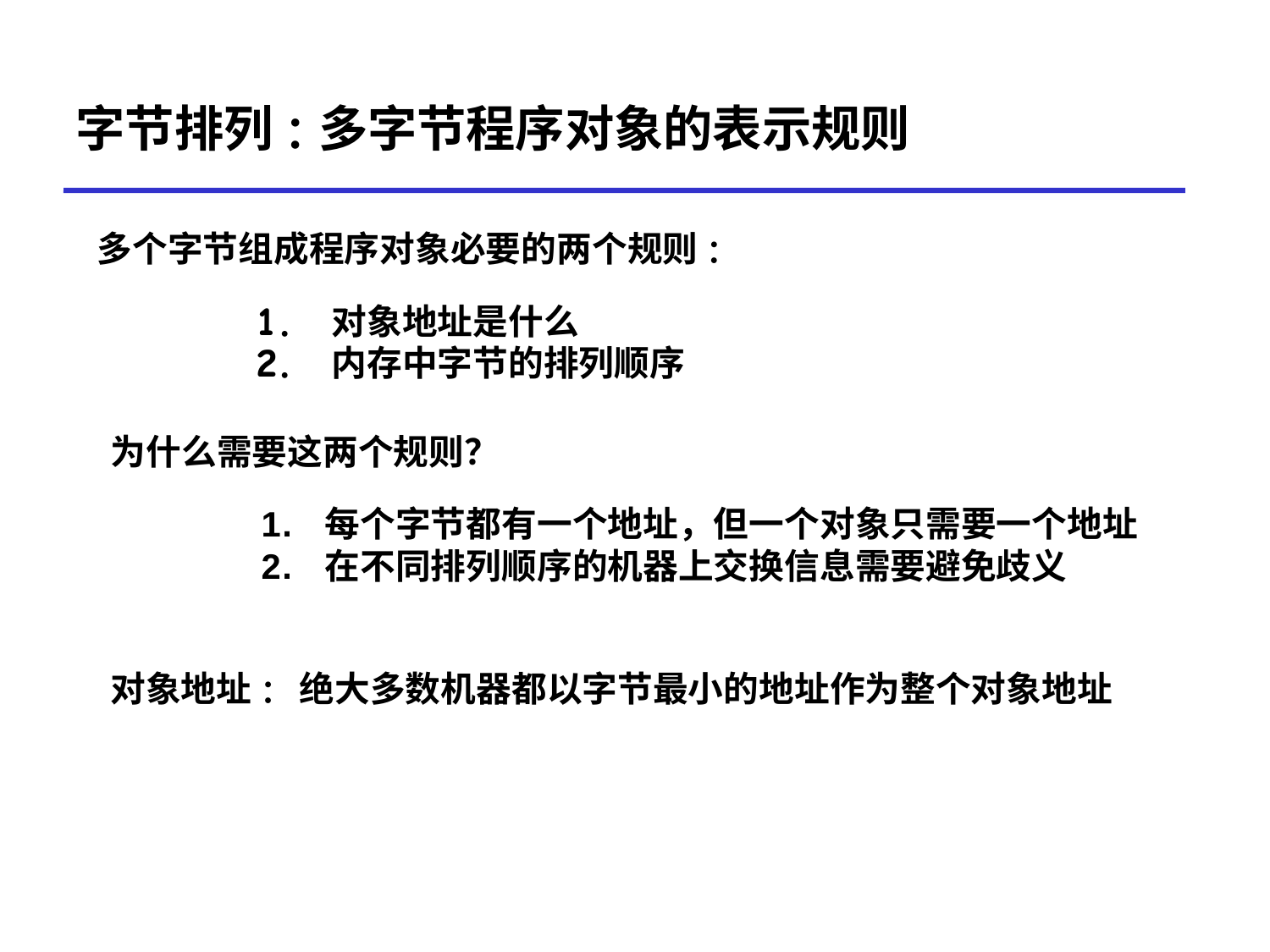

# 字节排列:多字节程序对象的表示规则
多个字节组成程序对象必要的两个规则:

1.  对象地址是什么
2.  内存中字节的排列顺序
为什么需要这两个规则？
每个字节都有一个地址，但一个对象只需要一个地址
在不同排列顺序的机器上交换信息需要避免歧义
对象地址: 绝大多数机器都以字节最小的地址作为整个对象地址